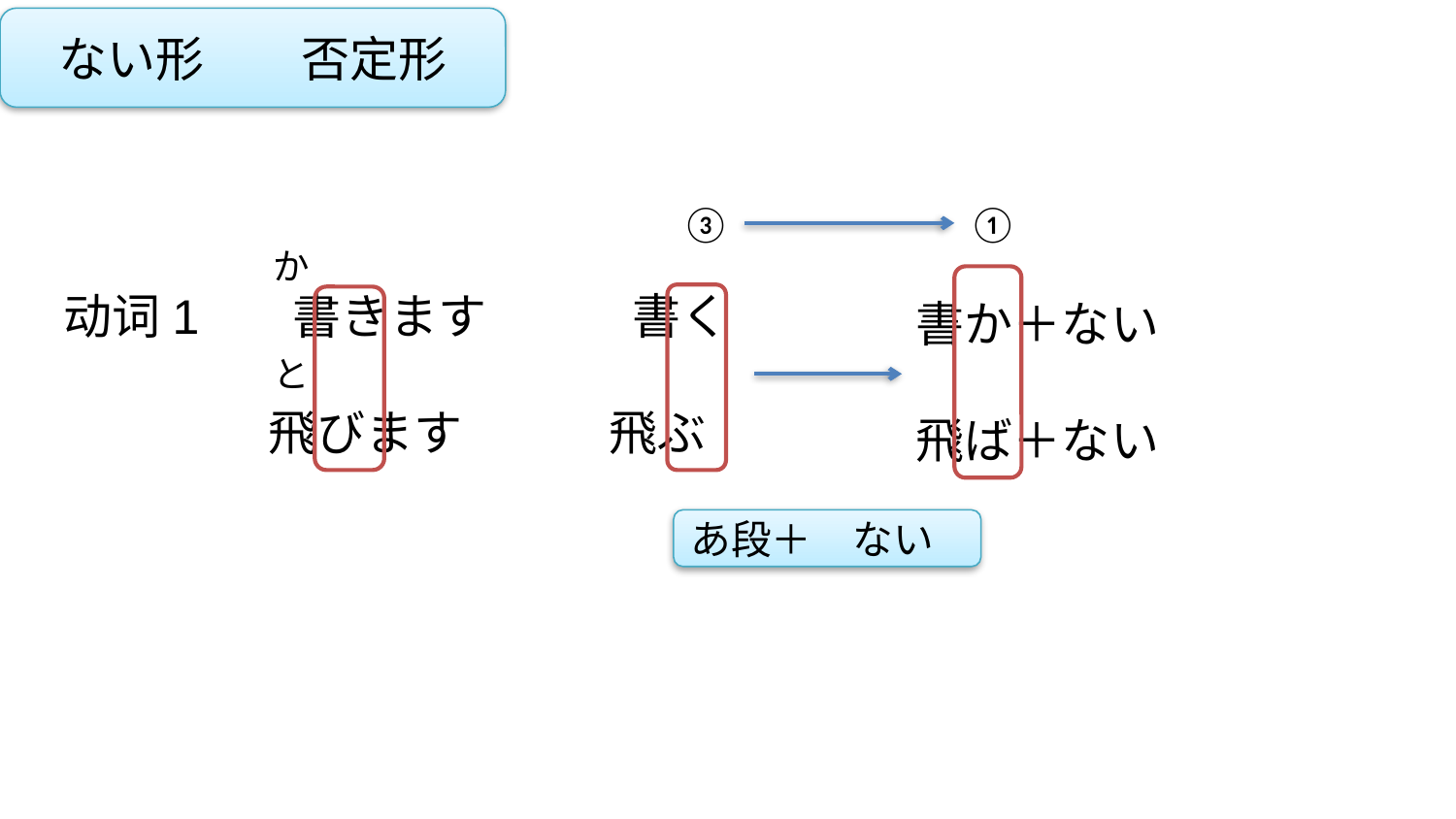

ない形　　否定形
③
①
か

动词1      書きます　　　書く

　　　　 飛びます　　　飛ぶ

書か＋ない

飛ば＋ない
と
あ段＋　ない